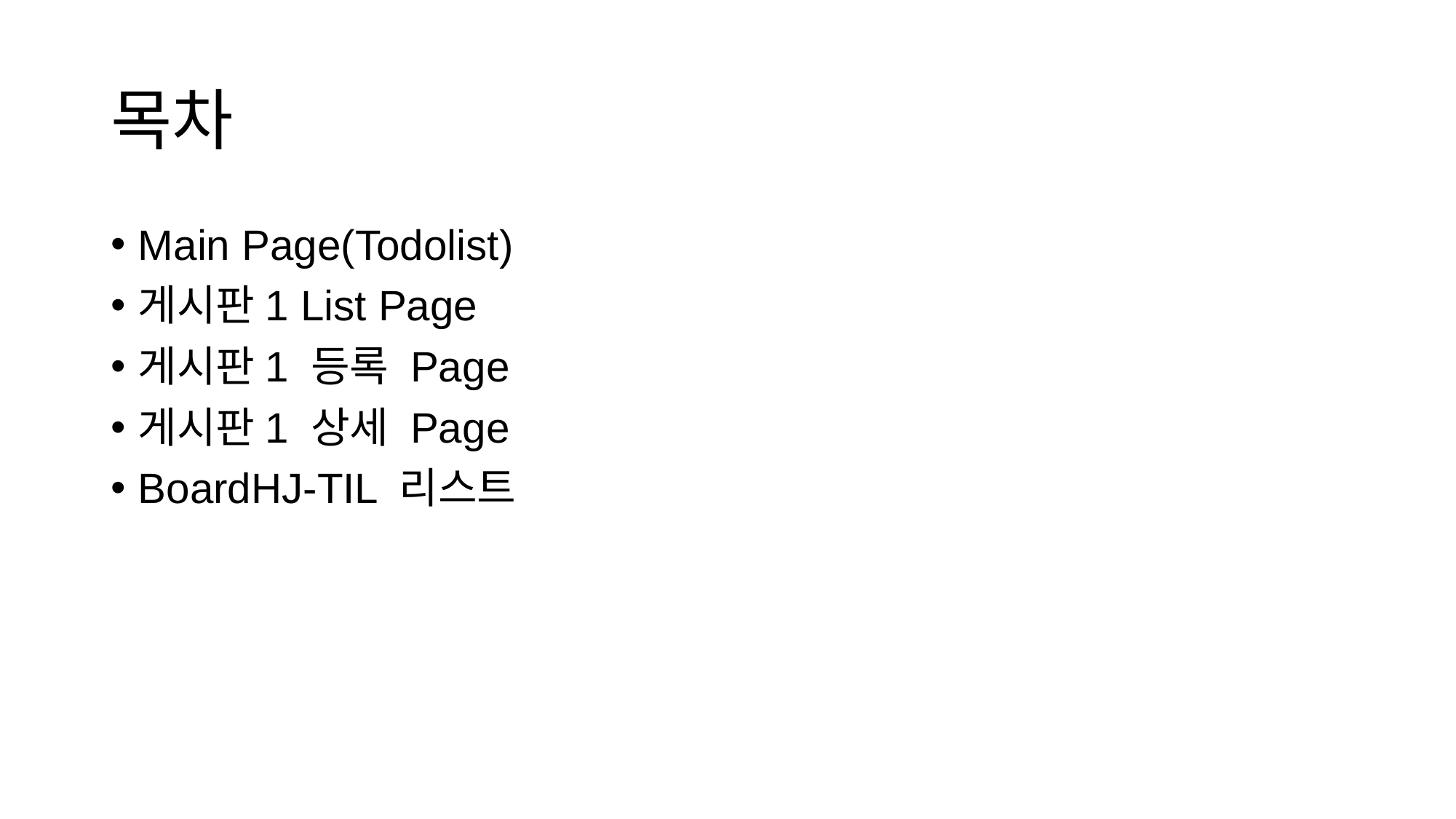

# 목차
Main Page(Todolist)
게시판1 List Page
게시판1 등록 Page
게시판1 상세 Page
BoardHJ-TIL 리스트